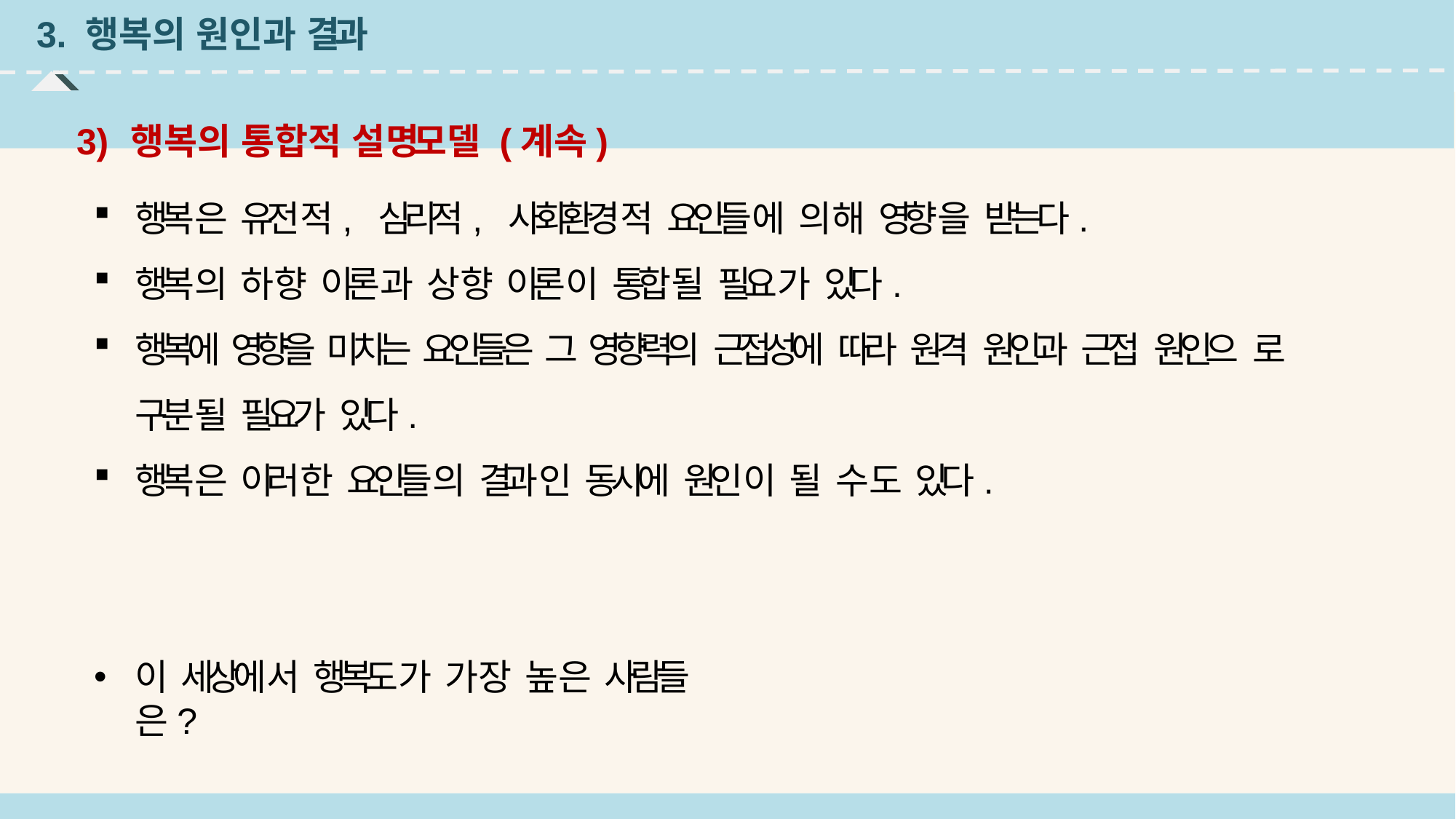

# 3. 행복의 원인과 결과

3)	행복의 통합적 설명모델 (계속)
행복은 유전적, 심리적, 사회환경적 요인들에 의해 영향을 받는다.
행복의 하향 이론과 상향 이론이 통합될 필요가 있다.
행복에 영향을 미치는 요인들은 그 영향력의 근접성에 따라 원격 원인과 근접 원인으  로 구분될 필요가 있다.
행복은 이러한 요인들의 결과인 동시에 원인이 될 수도 있다.
이 세상에서 행복도가 가장 높은 사람들은?